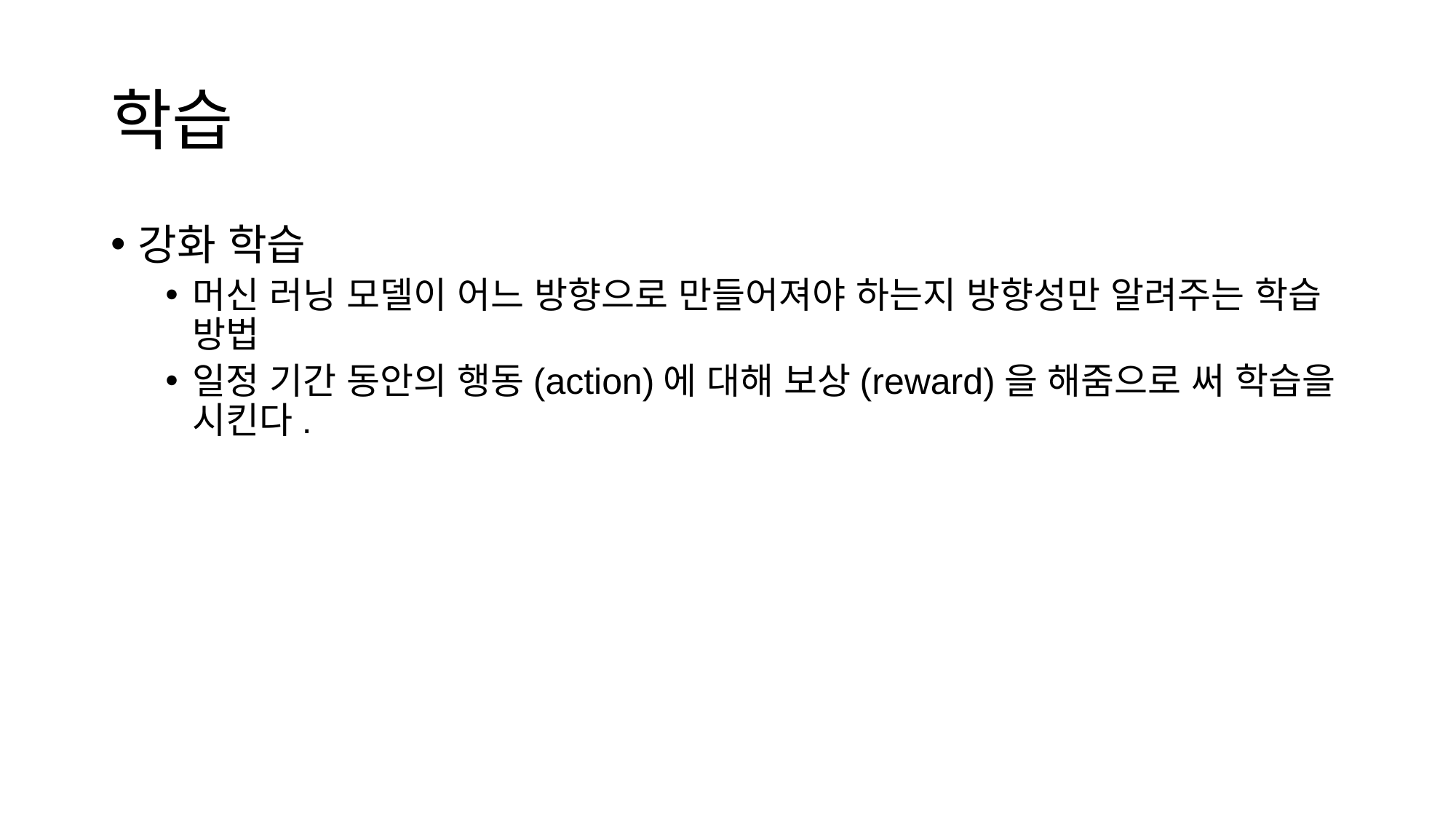

# 학습
강화 학습
머신 러닝 모델이 어느 방향으로 만들어져야 하는지 방향성만 알려주는 학습 방법
일정 기간 동안의 행동(action)에 대해 보상(reward)을 해줌으로 써 학습을 시킨다.